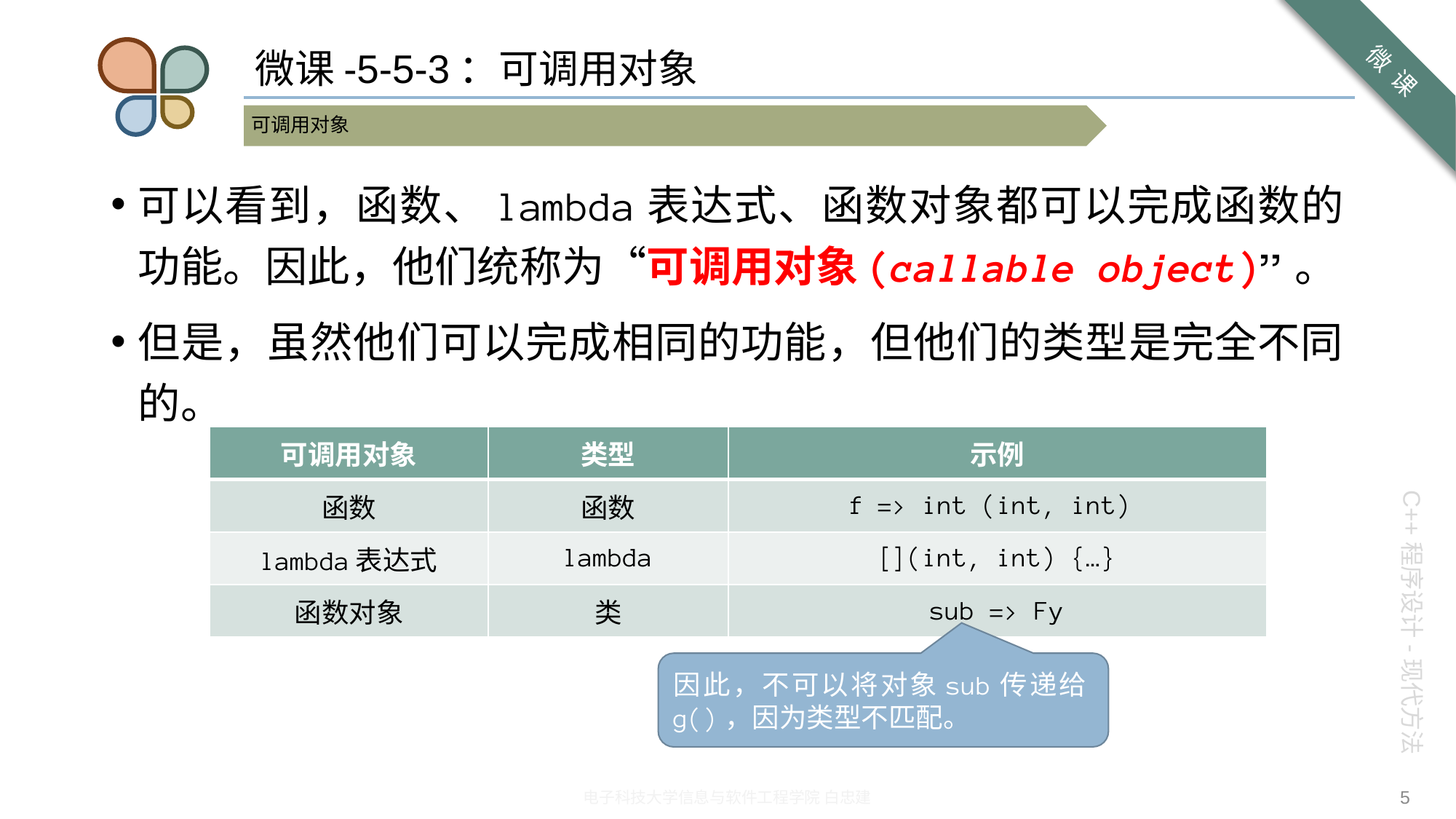

# 微课-5-5-3：可调用对象
可调用对象
可以看到，函数、lambda表达式、函数对象都可以完成函数的功能。因此，他们统称为“可调用对象(callable object)”。
但是，虽然他们可以完成相同的功能，但他们的类型是完全不同的。
| 可调用对象 | 类型 | 示例 |
| --- | --- | --- |
| 函数 | 函数 | f => int (int, int) |
| lambda表达式 | lambda | [](int, int) {…} |
| 函数对象 | 类 | sub => Fy |
因此，不可以将对象sub传递给g()，因为类型不匹配。
5